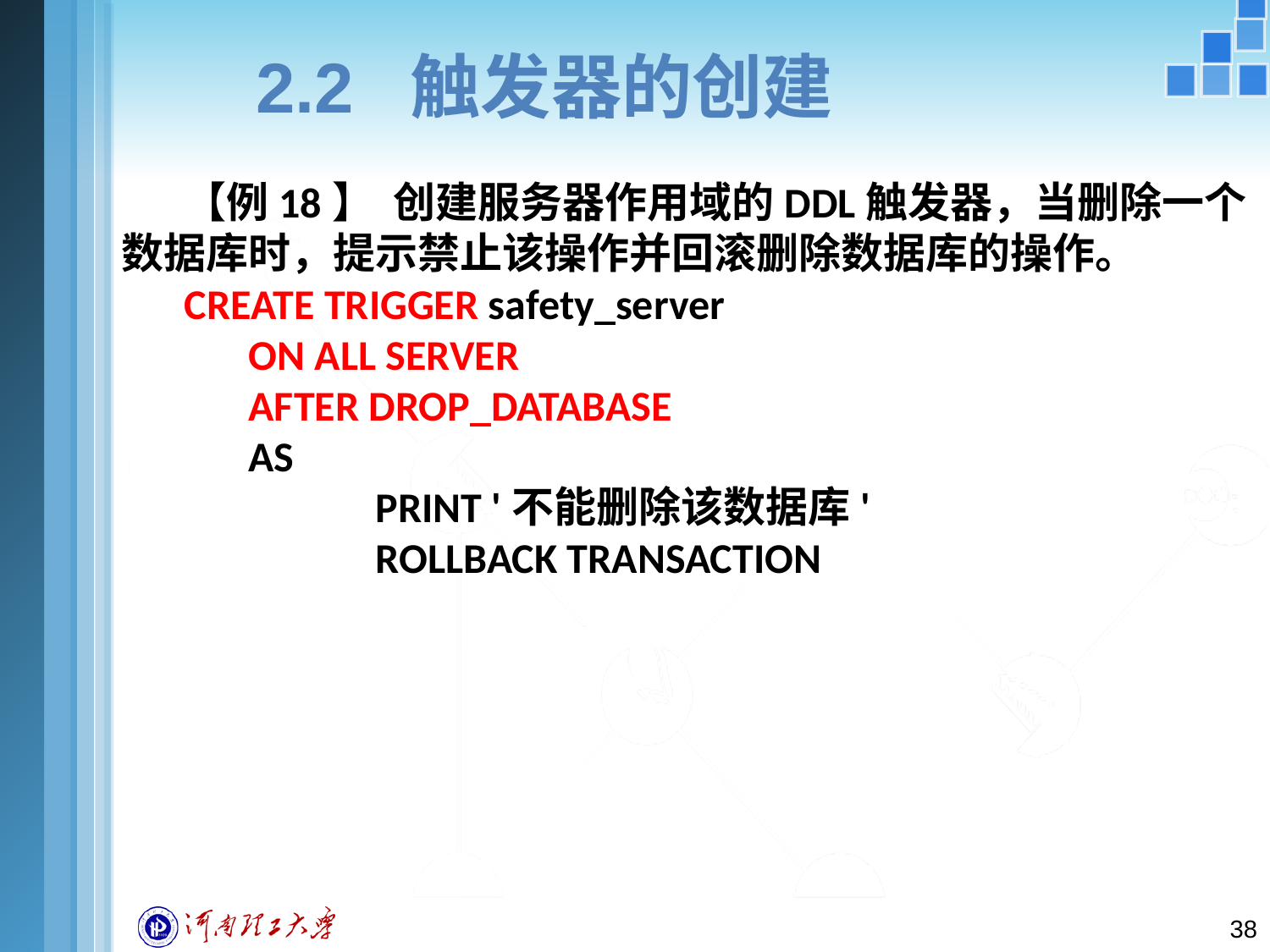

# 2.2  触发器的创建
【例18】  创建服务器作用域的DDL触发器，当删除一个数据库时，提示禁止该操作并回滚删除数据库的操作。
CREATE TRIGGER safety_server
	ON ALL SERVER
	AFTER DROP_DATABASE
	AS
		PRINT '不能删除该数据库'
		ROLLBACK TRANSACTION